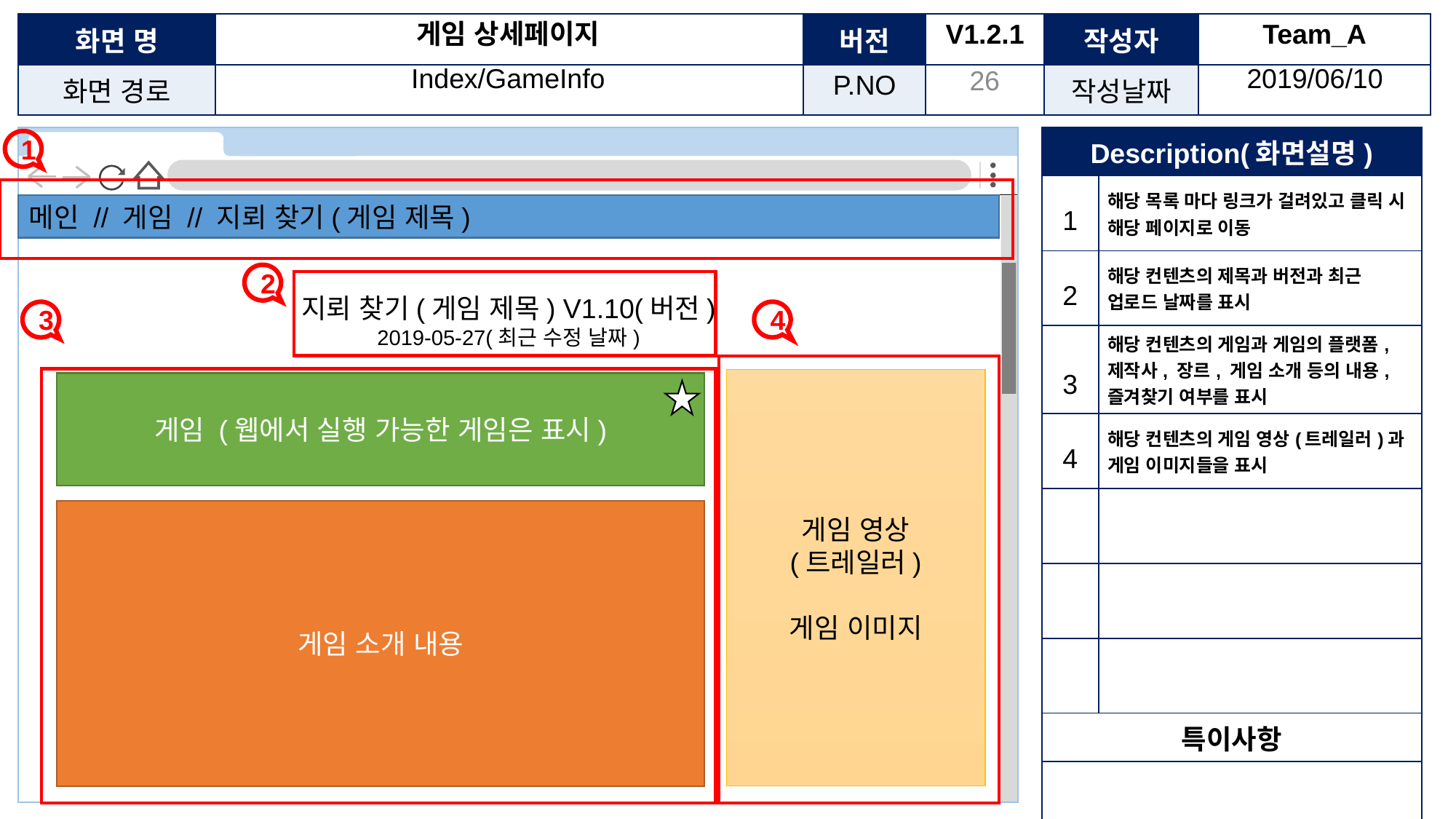

게임 상세페이지

26
Index/GameInfo

2019/06/10
| Description(화면설명) |  |
| --- | --- |
| 1 | 해당 목록 마다 링크가 걸려있고 클릭 시 해당 페이지로 이동 |
| 2 | 해당 컨텐츠의 제목과 버전과 최근 업로드 날짜를 표시 |
| 3 | 해당 컨텐츠의 게임과 게임의 플랫폼, 제작사, 장르, 게임 소개 등의 내용, 즐겨찾기 여부를 표시 |
| 4 | 해당 컨텐츠의 게임 영상(트레일러)과 게임 이미지들을 표시 |
|  |  |
|  |  |
|  |  |
| 특이사항 |  |
|  |  |
1

메인 // 게임 // 지뢰 찾기(게임 제목)

2

지뢰 찾기(게임 제목) V1.10(버전)
2019-05-27(최근 수정 날짜)
3
4

게임 영상
(트레일러)

게임 이미지
게임 (웹에서 실행 가능한 게임은 표시)

게임 소개 내용